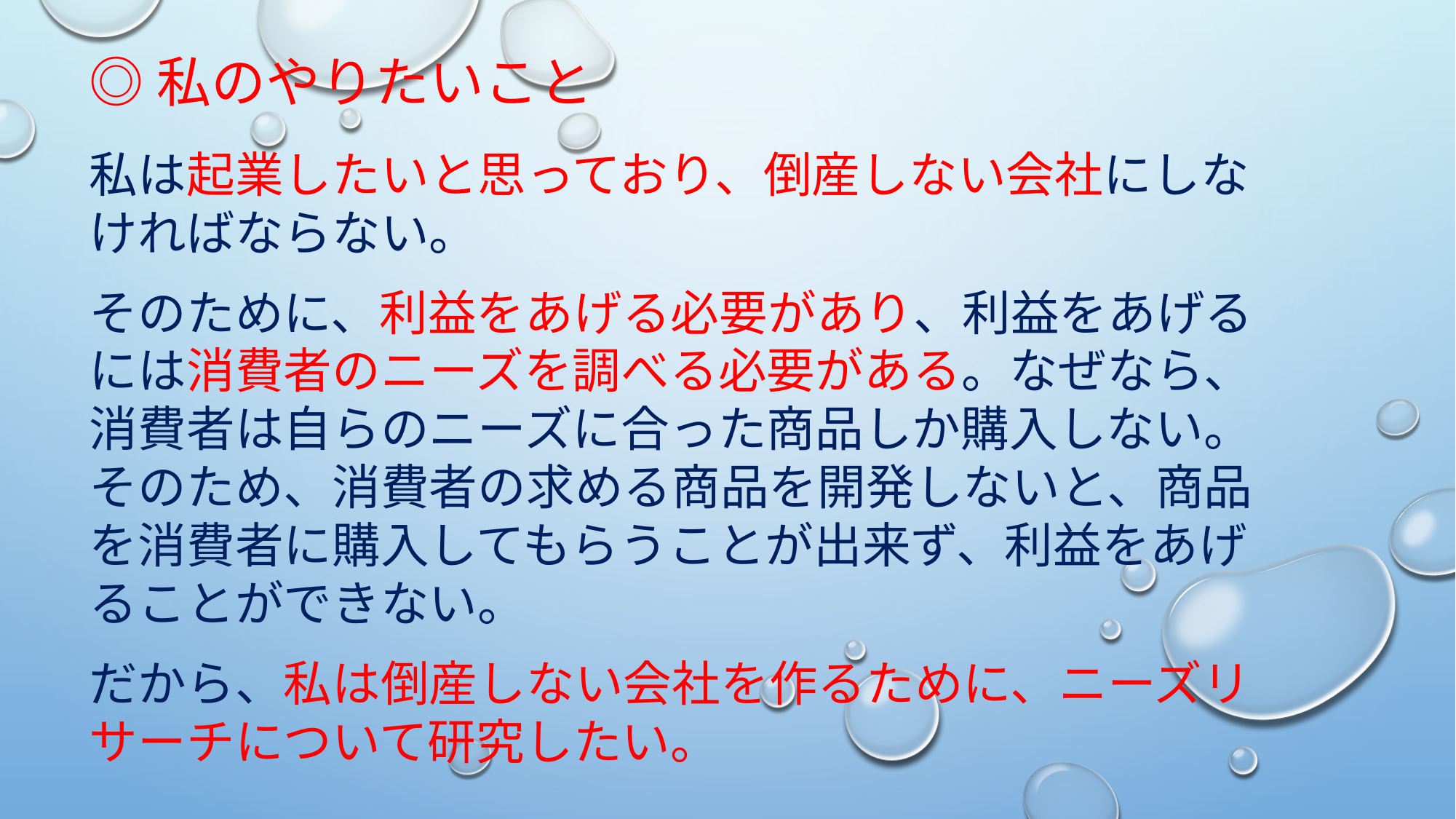

◎私のやりたいこと
私は起業したいと思っており、倒産しない会社にしなければならない。

そのために、利益をあげる必要があり、利益をあげるには消費者のニーズを調べる必要がある。なぜなら、消費者は自らのニーズに合った商品しか購入しない。そのため、消費者の求める商品を開発しないと、商品を消費者に購入してもらうことが出来ず、利益をあげることができない。

だから、私は倒産しない会社を作るために、ニーズリサーチについて研究したい。